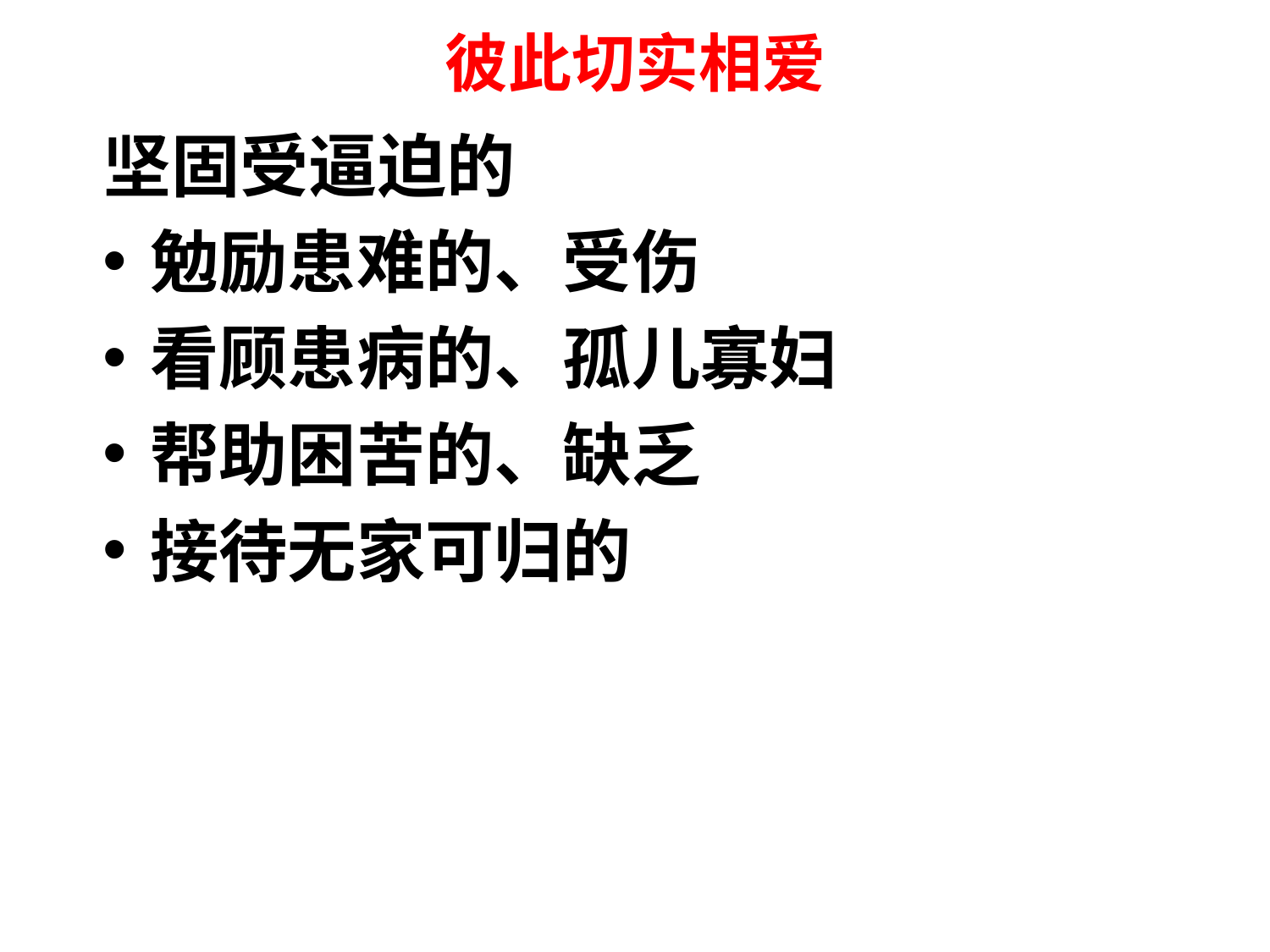

# 彼此切实相爱
坚固受逼迫的
勉励患难的、受伤
看顾患病的、孤儿寡妇
帮助困苦的、缺乏
接待无家可归的